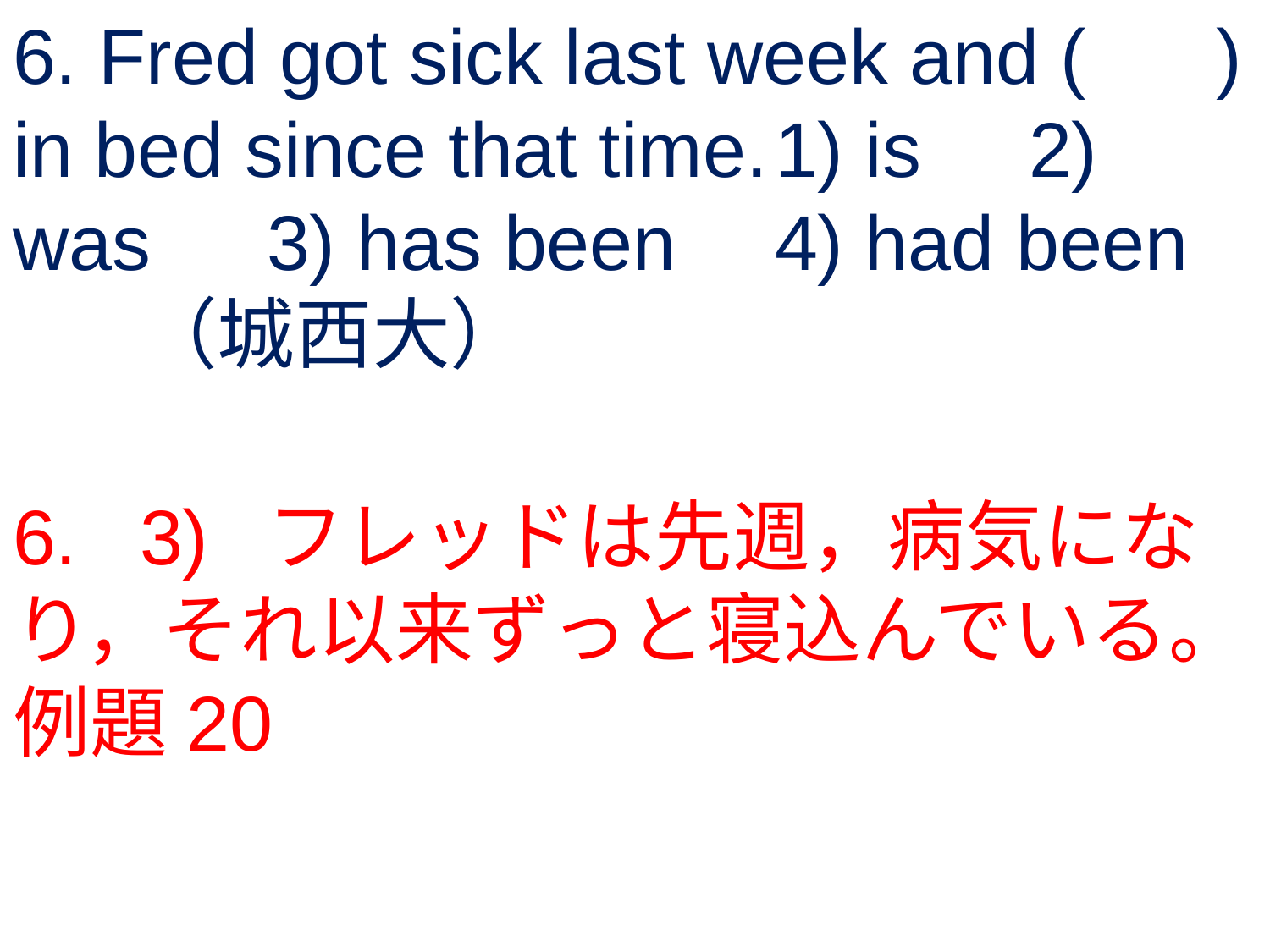

# 6. Fred got sick last week and (      ) in bed since that time.	1) is	2) was	3) has been	4) had been	（城西大）
6.	3) 	フレッドは先週，病気になり，それ以来ずっと寝込んでいる。例題20